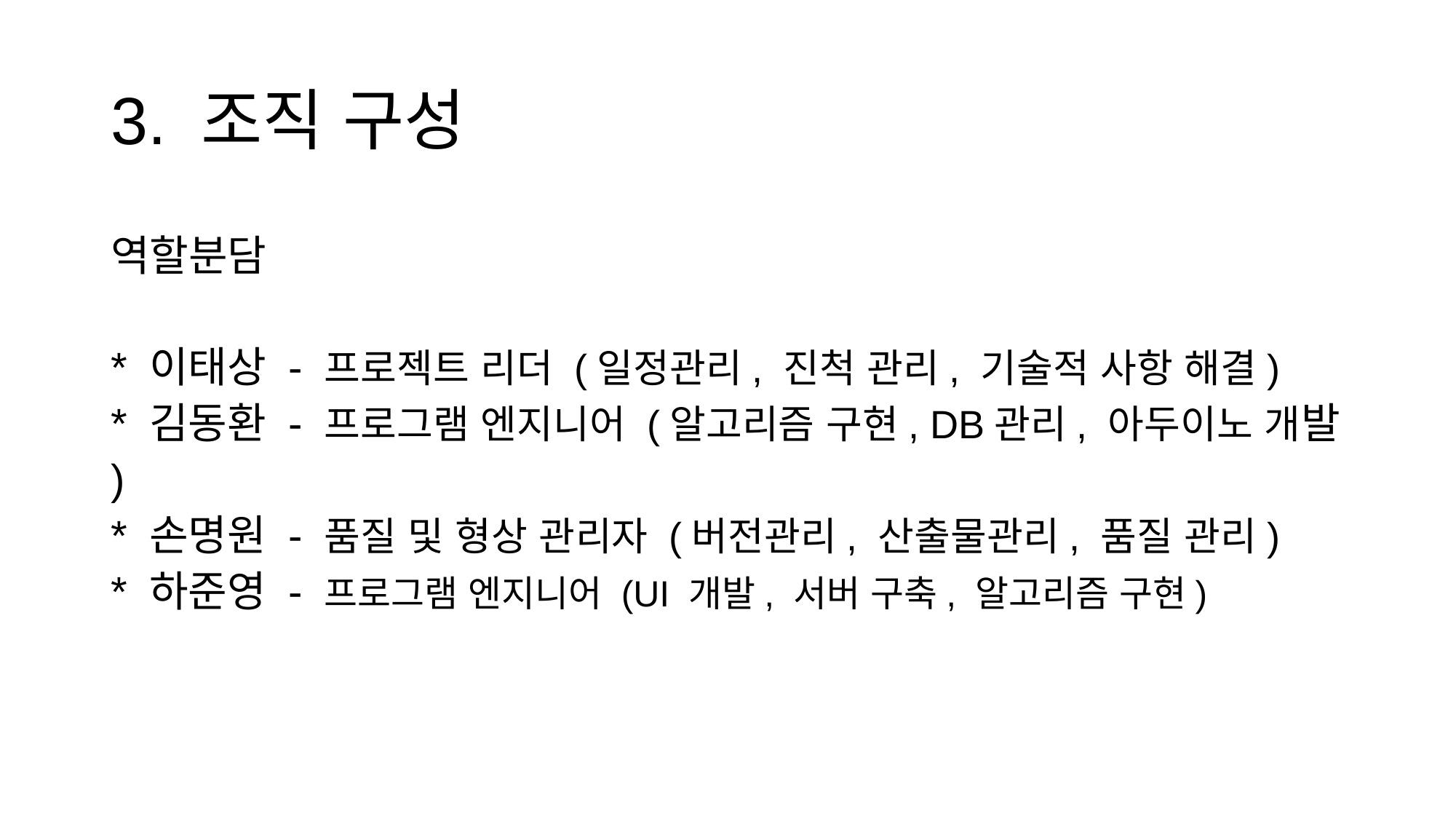

# 3. 조직 구성
역할분담

* 이태상 - 프로젝트 리더 (일정관리, 진척 관리, 기술적 사항 해결)
* 김동환 - 프로그램 엔지니어 (알고리즘 구현, DB관리, 아두이노 개발 )
* 손명원 - 품질 및 형상 관리자 (버전관리, 산출물관리, 품질 관리)
* 하준영 - 프로그램 엔지니어 (UI 개발, 서버 구축, 알고리즘 구현)